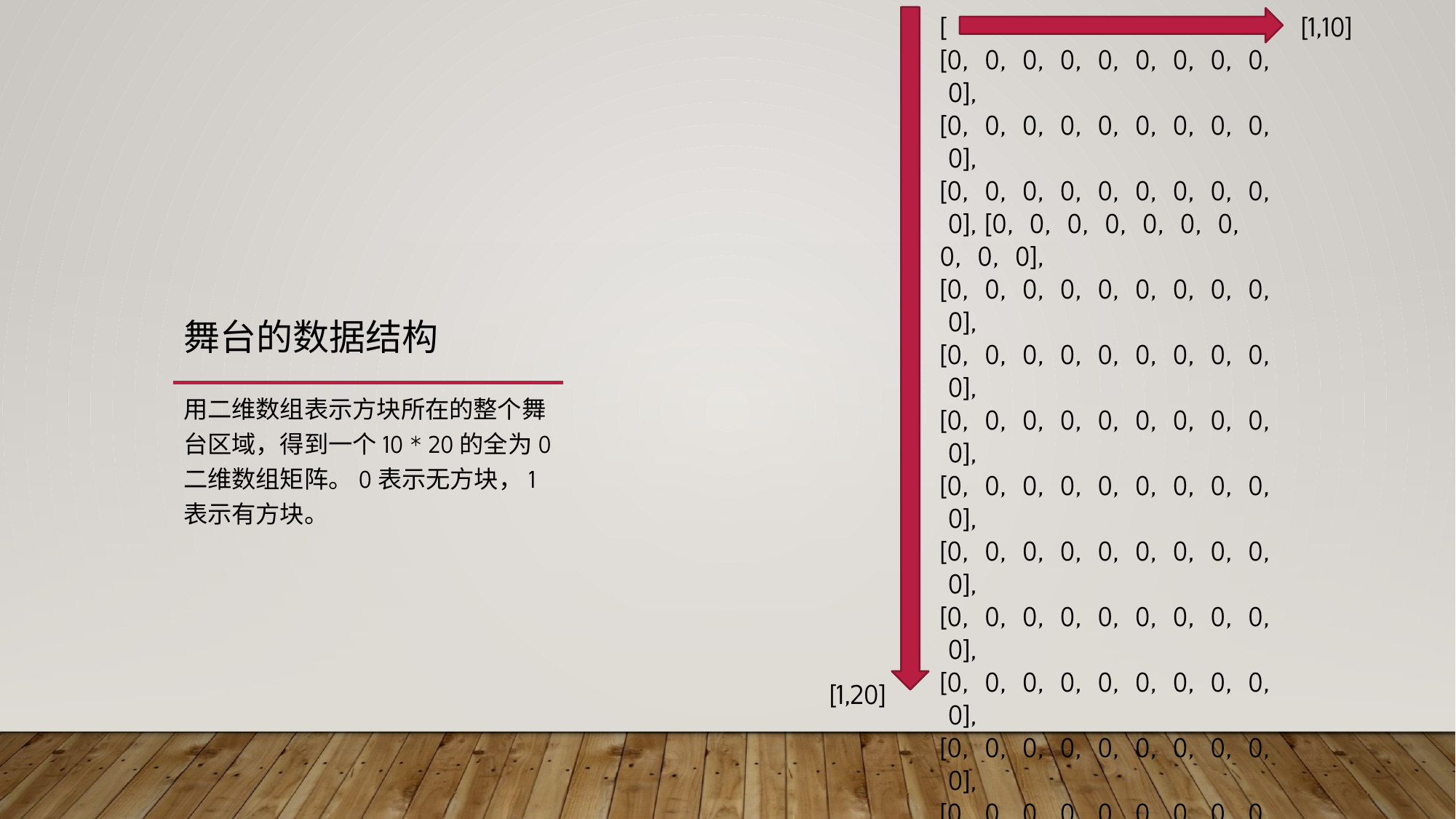

[
[0,  0,  0,  0,  0,  0,  0,  0,  0,  0],
[0,  0,  0,  0,  0,  0,  0,  0,  0,  0],
[0,  0,  0,  0,  0,  0,  0,  0,  0,  0], [0,  0,  0,  0,  0,  0,  0,  0,  0,  0],
[0,  0,  0,  0,  0,  0,  0,  0,  0,  0],
[0,  0,  0,  0,  0,  0,  0,  0,  0,  0],
[0,  0,  0,  0,  0,  0,  0,  0,  0,  0],
[0,  0,  0,  0,  0,  0,  0,  0,  0,  0],
[0,  0,  0,  0,  0,  0,  0,  0,  0,  0],
[0,  0,  0,  0,  0,  0,  0,  0,  0,  0],
[0,  0,  0,  0,  0,  0,  0,  0,  0,  0],
[0,  0,  0,  0,  0,  0,  0,  0,  0,  0],
[0,  0,  0,  0,  0,  0,  0,  0,  0,  0],
[0,  0,  0,  0,  0,  0,  0,  0,  0,  0],
[0,  0,  0,  0,  0,  0,  0,  0,  0,  0],
[0,  0,  0,  0,  0,  0,  0,  0,  0,  1],
[0,  0,  0,  0,  0,  0,  0,  0,  0,  1],
[0,  0,  0,  0,  0,  0,  0,  0,  3,  1],
[0,  1,  0,  1,  1,  3,  3,  0,  3,  1],
[1,  1,  1,  1,  1,  0,  3,  3,  3,  3],
]
[1,10]

# 舞台的数据结构
用二维数组表示方块所在的整个舞台区域，得到一个10 * 20的全为0二维数组矩阵。0表示无方块，1表示有方块。
[1,20]